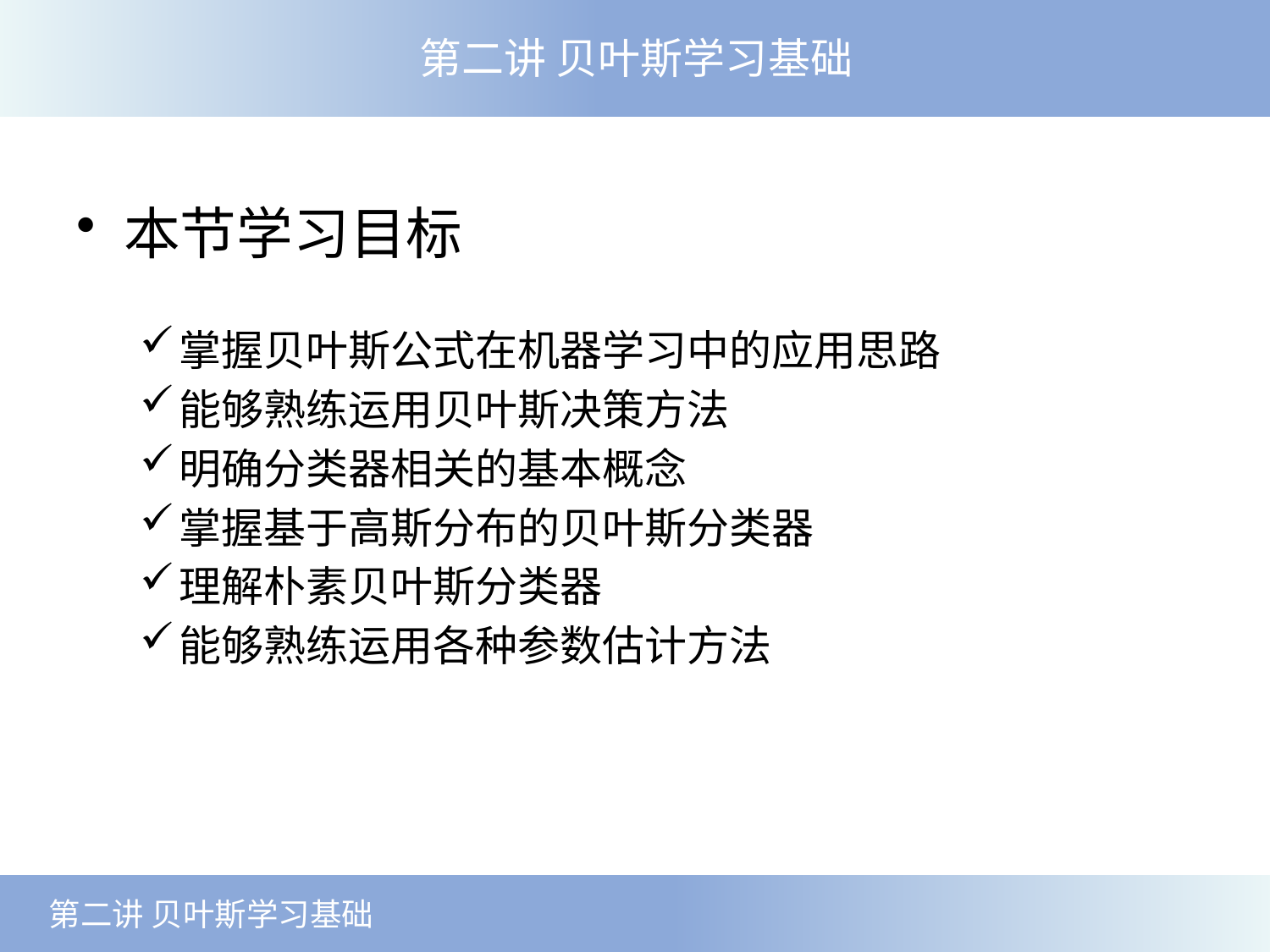

第二讲 贝叶斯学习基础
本节学习目标

掌握贝叶斯公式在机器学习中的应用思路
能够熟练运用贝叶斯决策方法
明确分类器相关的基本概念
掌握基于高斯分布的贝叶斯分类器
理解朴素贝叶斯分类器
能够熟练运用各种参数估计方法
    第二讲 贝叶斯学习基础